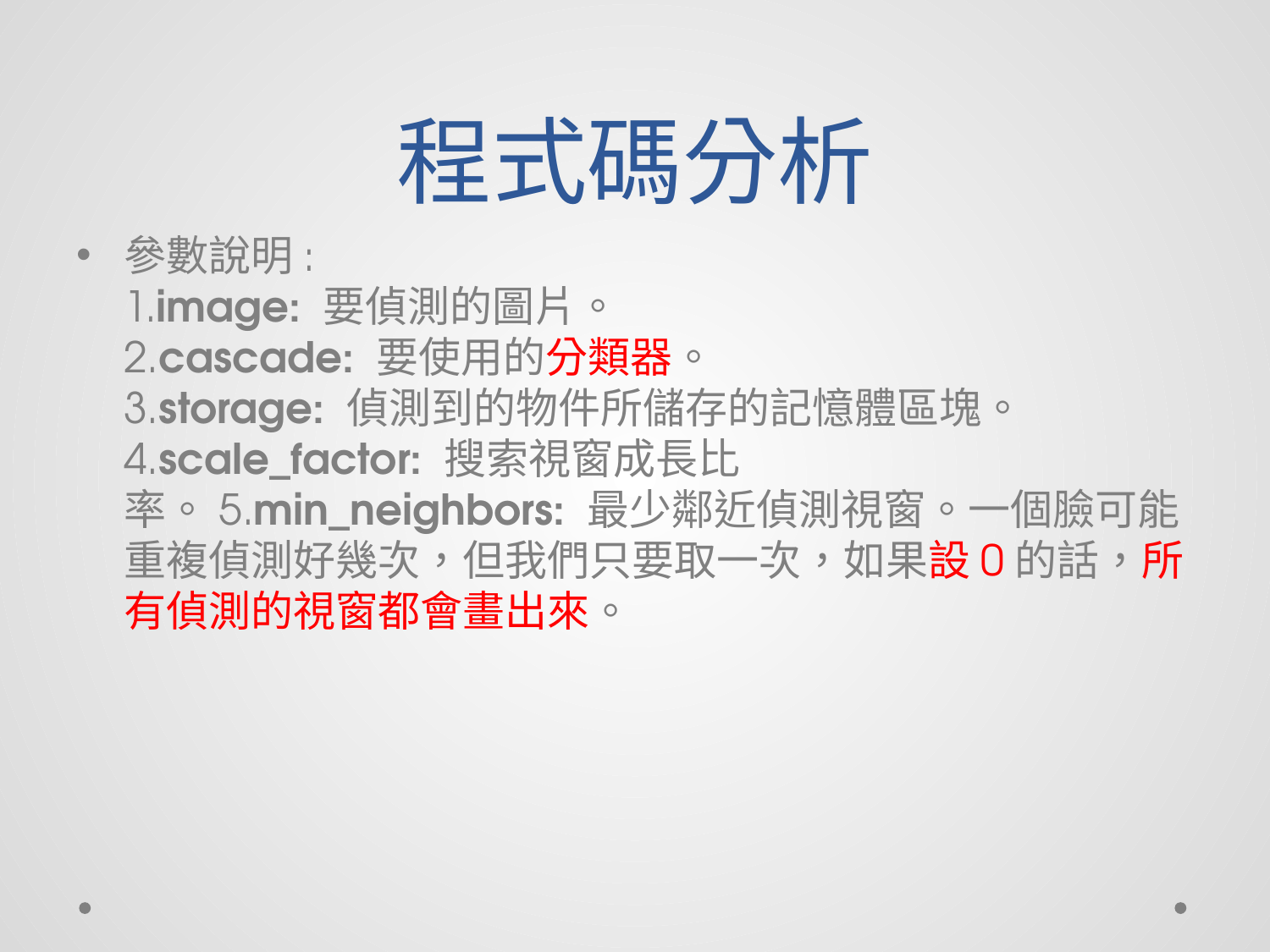

# 程式碼分析
參數說明:
1.image: 要偵測的圖片。
2.cascade: 要使用的分類器。
3.storage: 偵測到的物件所儲存的記憶體區塊。
4.scale_factor: 搜索視窗成長比率。5.min_neighbors: 最少鄰近偵測視窗。一個臉可能重複偵測好幾次，但我們只要取一次，如果設0的話，所有偵測的視窗都會畫出來。